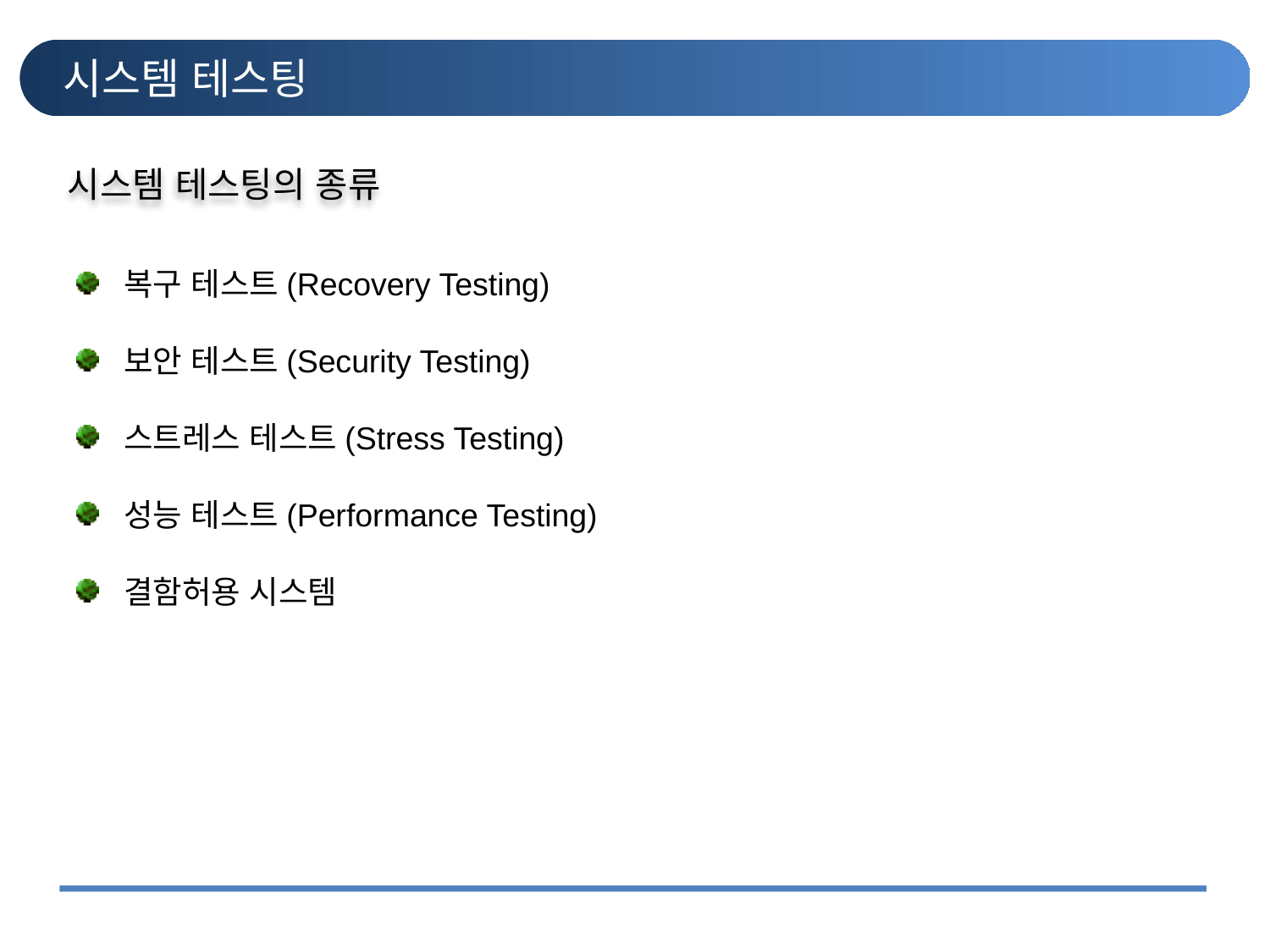

# 시스템 테스팅
시스템 테스팅의 종류
복구 테스트(Recovery Testing)
보안 테스트(Security Testing)
스트레스 테스트(Stress Testing)
성능 테스트(Performance Testing)
결함허용 시스템